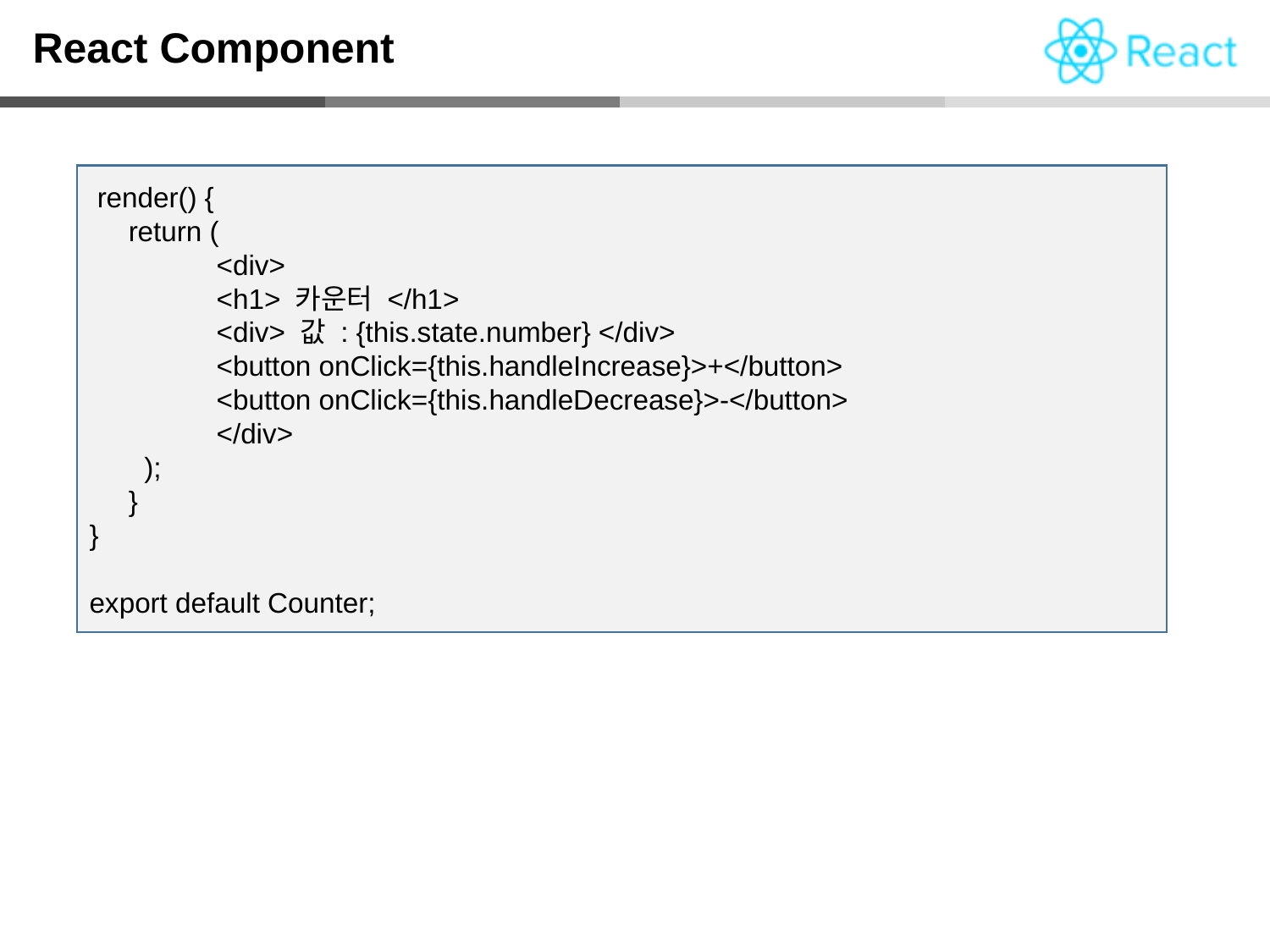

React Component
 render() {
     return (
	<div>
	<h1> 카운터 </h1>
	<div> 값 : {this.state.number} </div>
	<button onClick={this.handleIncrease}>+</button>
	<button onClick={this.handleDecrease}>-</button>
	</div>
       );
     }
}

export default Counter;